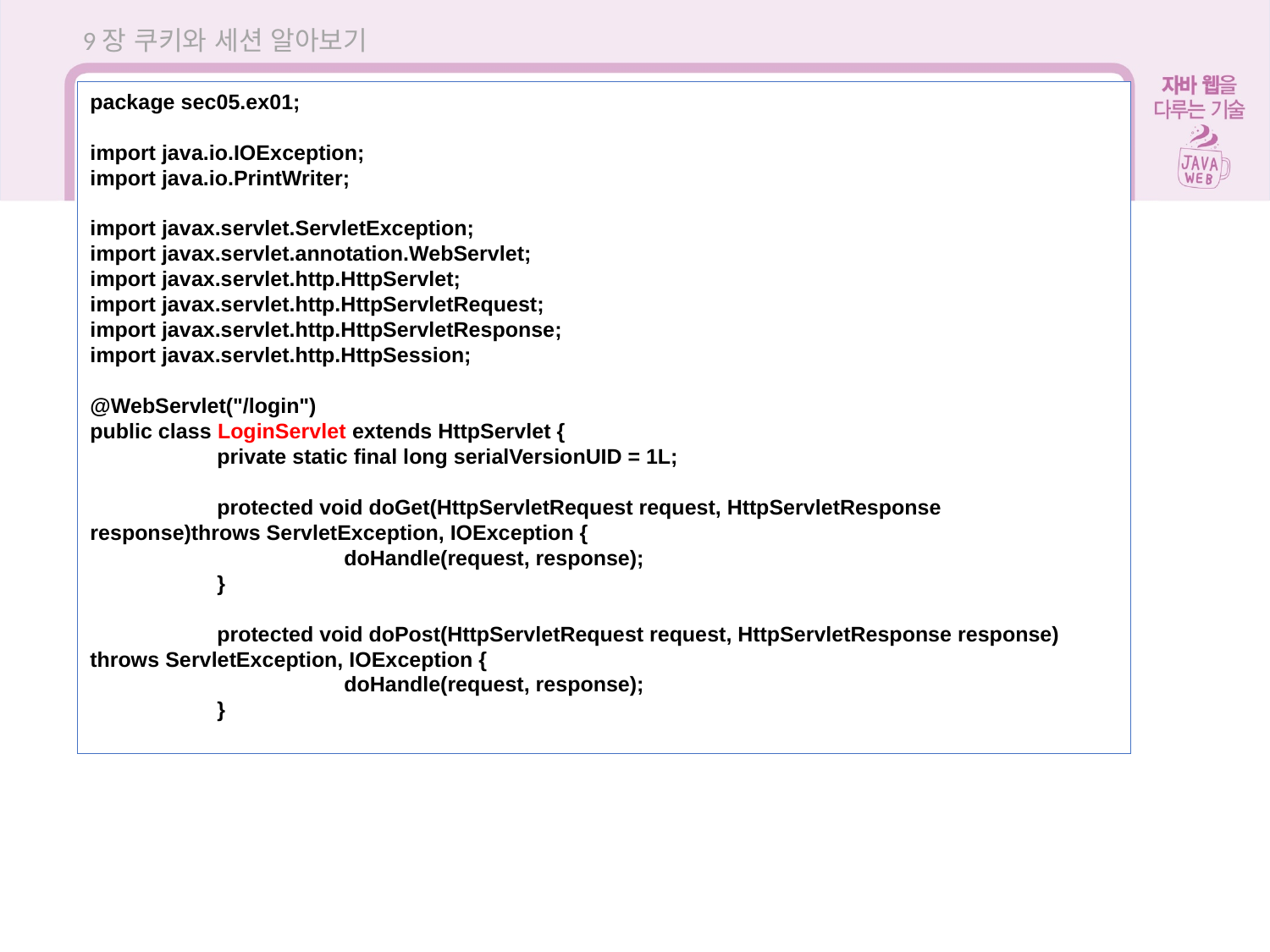

9장 쿠키와 세션 알아보기
package sec05.ex01;

import java.io.IOException;
import java.io.PrintWriter;

import javax.servlet.ServletException;
import javax.servlet.annotation.WebServlet;
import javax.servlet.http.HttpServlet;
import javax.servlet.http.HttpServletRequest;
import javax.servlet.http.HttpServletResponse;
import javax.servlet.http.HttpSession;

@WebServlet("/login")
public class LoginServlet extends HttpServlet {
	private static final long serialVersionUID = 1L;

	protected void doGet(HttpServletRequest request, HttpServletResponse response)throws ServletException, IOException {
		doHandle(request, response);
	}

	protected void doPost(HttpServletRequest request, HttpServletResponse response)	throws ServletException, IOException {
		doHandle(request, response);
	}

9.6 세션을 이용한 로그인 예제